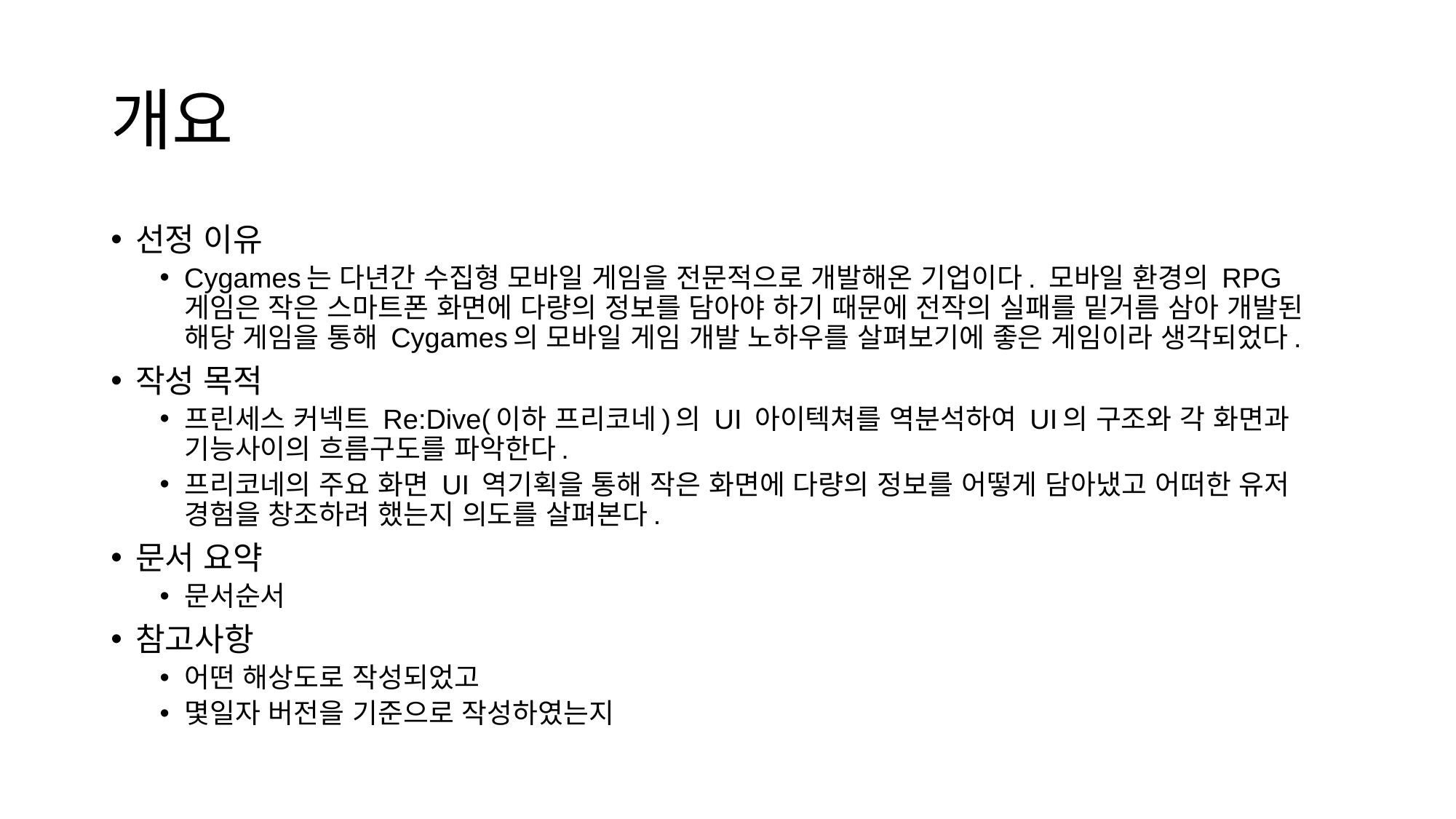

# 개요
선정 이유
Cygames는 다년간 수집형 모바일 게임을 전문적으로 개발해온 기업이다. 모바일 환경의 RPG게임은 작은 스마트폰 화면에 다량의 정보를 담아야 하기 때문에 전작의 실패를 밑거름 삼아 개발된 해당 게임을 통해 Cygames의 모바일 게임 개발 노하우를 살펴보기에 좋은 게임이라 생각되었다.
작성 목적
프린세스 커넥트 Re:Dive(이하 프리코네)의 UI 아이텍쳐를 역분석하여 UI의 구조와 각 화면과 기능사이의 흐름구도를 파악한다.
프리코네의 주요 화면 UI 역기획을 통해 작은 화면에 다량의 정보를 어떻게 담아냈고 어떠한 유저 경험을 창조하려 했는지 의도를 살펴본다.
문서 요약
문서순서
참고사항
어떤 해상도로 작성되었고
몇일자 버전을 기준으로 작성하였는지